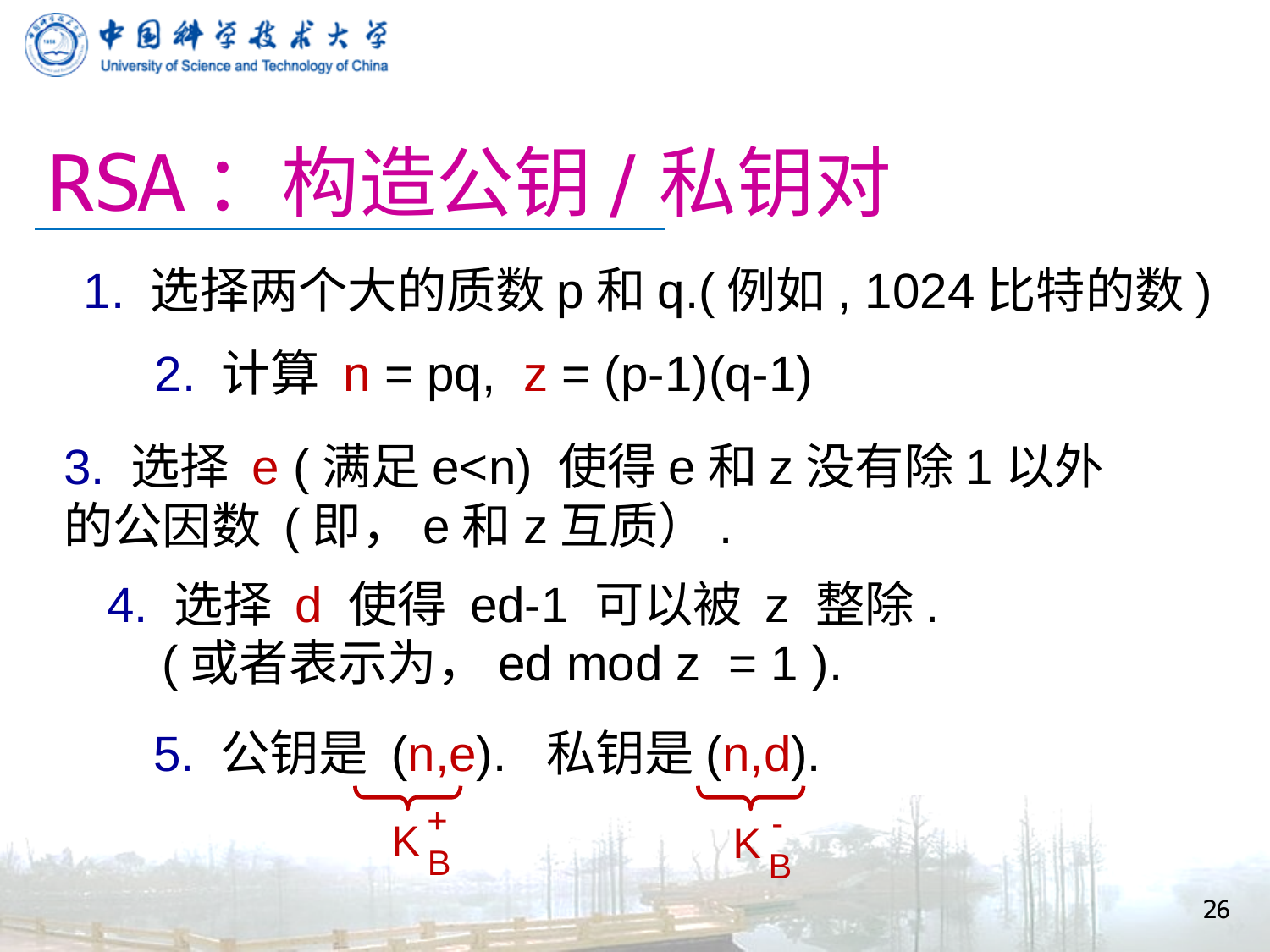

# RSA：构造公钥/私钥对
1. 选择两个大的质数p和q.(例如, 1024比特的数)
2. 计算 n = pq,  z = (p-1)(q-1)
3. 选择 e (满足e<n) 使得e和z没有除1以外
的公因数 (即，e和z互质）.
4. 选择 d 使得 ed-1 可以被 z 整除.
    (或者表示为，ed mod z  = 1 ).
5. 公钥是 (n,e).  私钥是(n,d).

+
K
B
-
K
B
26